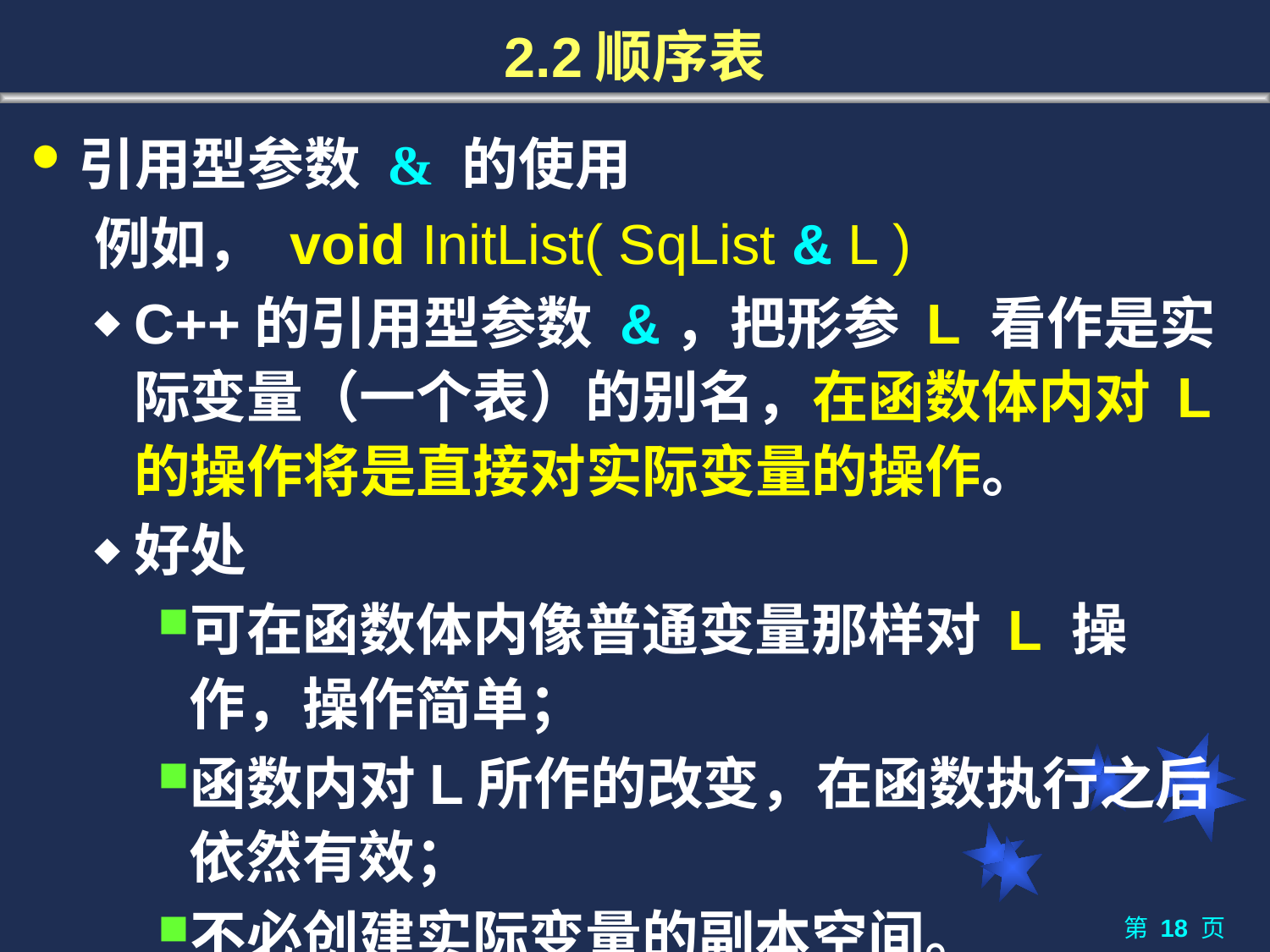

# 2.2顺序表
引用型参数 & 的使用
例如， void InitList( SqList & L )
C++的引用型参数 &，把形参 L 看作是实际变量（一个表）的别名，在函数体内对 L 的操作将是直接对实际变量的操作。
好处
可在函数体内像普通变量那样对 L 操作，操作简单；
函数内对L所作的改变，在函数执行之后依然有效；
不必创建实际变量的副本空间。
第 18 页